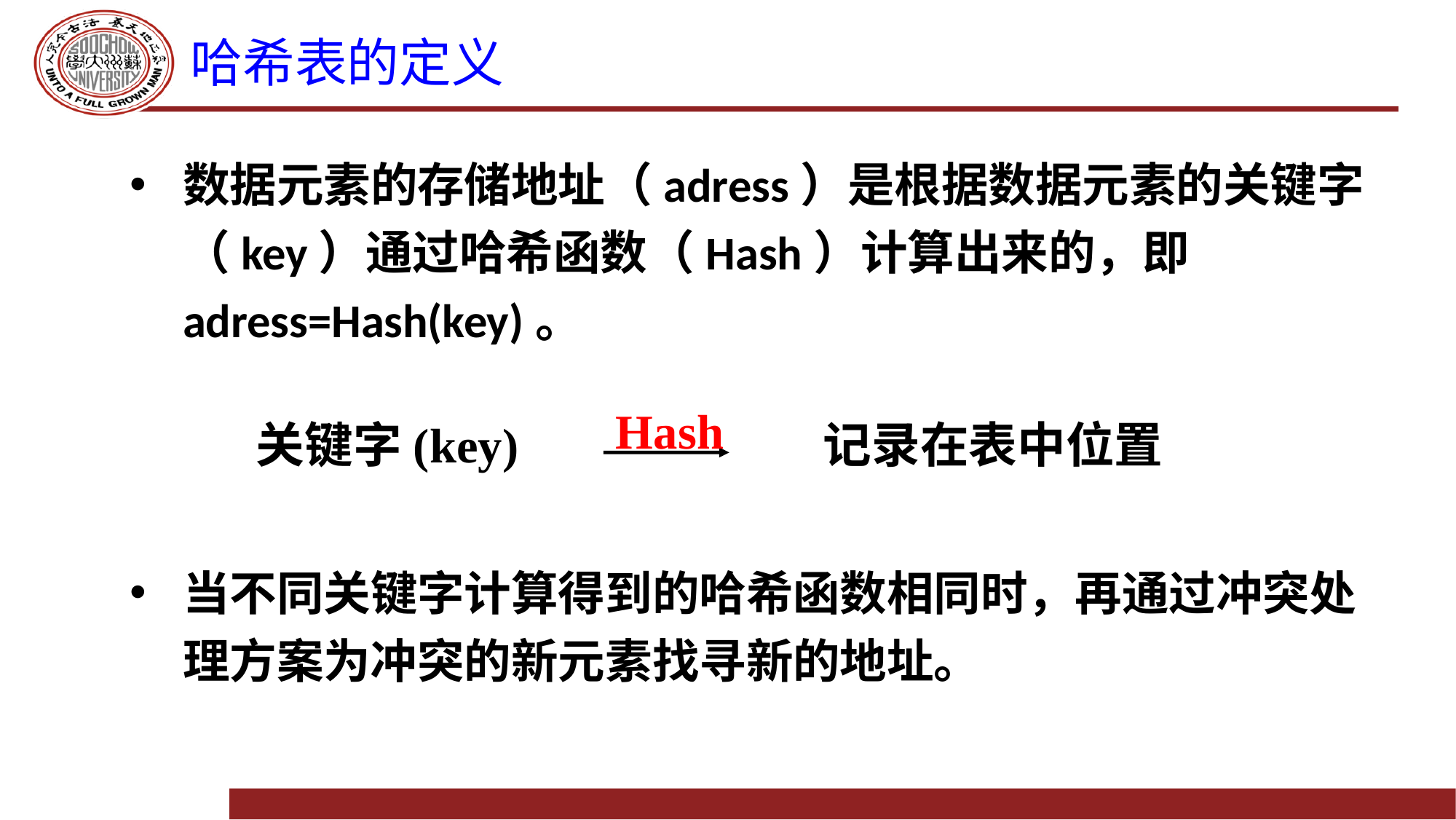

# 哈希表的定义
数据元素的存储地址（adress）是根据数据元素的关键字（key）通过哈希函数（Hash）计算出来的，即adress=Hash(key)。

当不同关键字计算得到的哈希函数相同时，再通过冲突处理方案为冲突的新元素找寻新的地址。
Hash
关键字(key)                        记录在表中位置